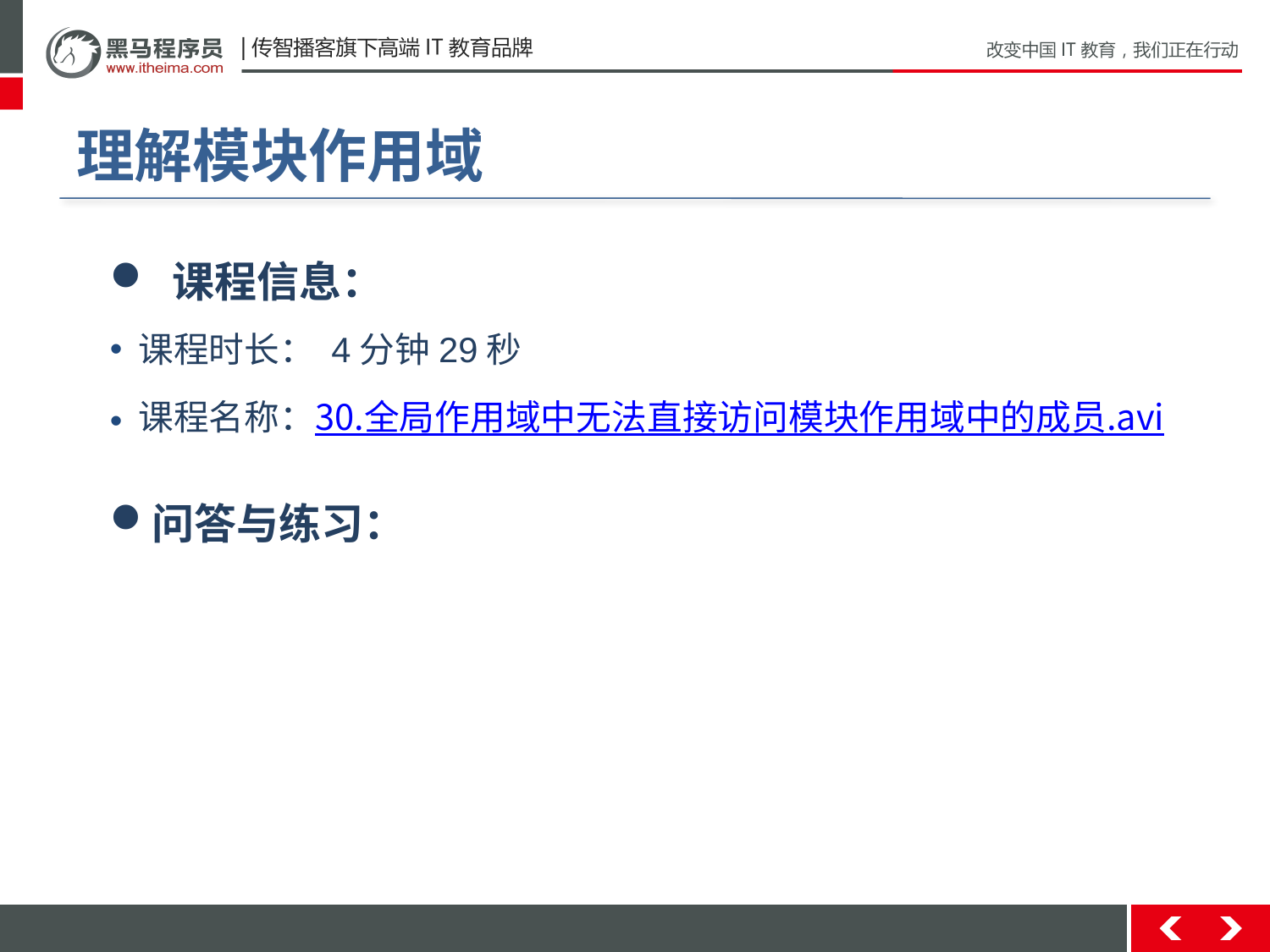

# 理解模块作用域
 课程信息：
 课程时长： 4分钟29秒
 课程名称：30.全局作用域中无法直接访问模块作用域中的成员.avi
问答与练习：